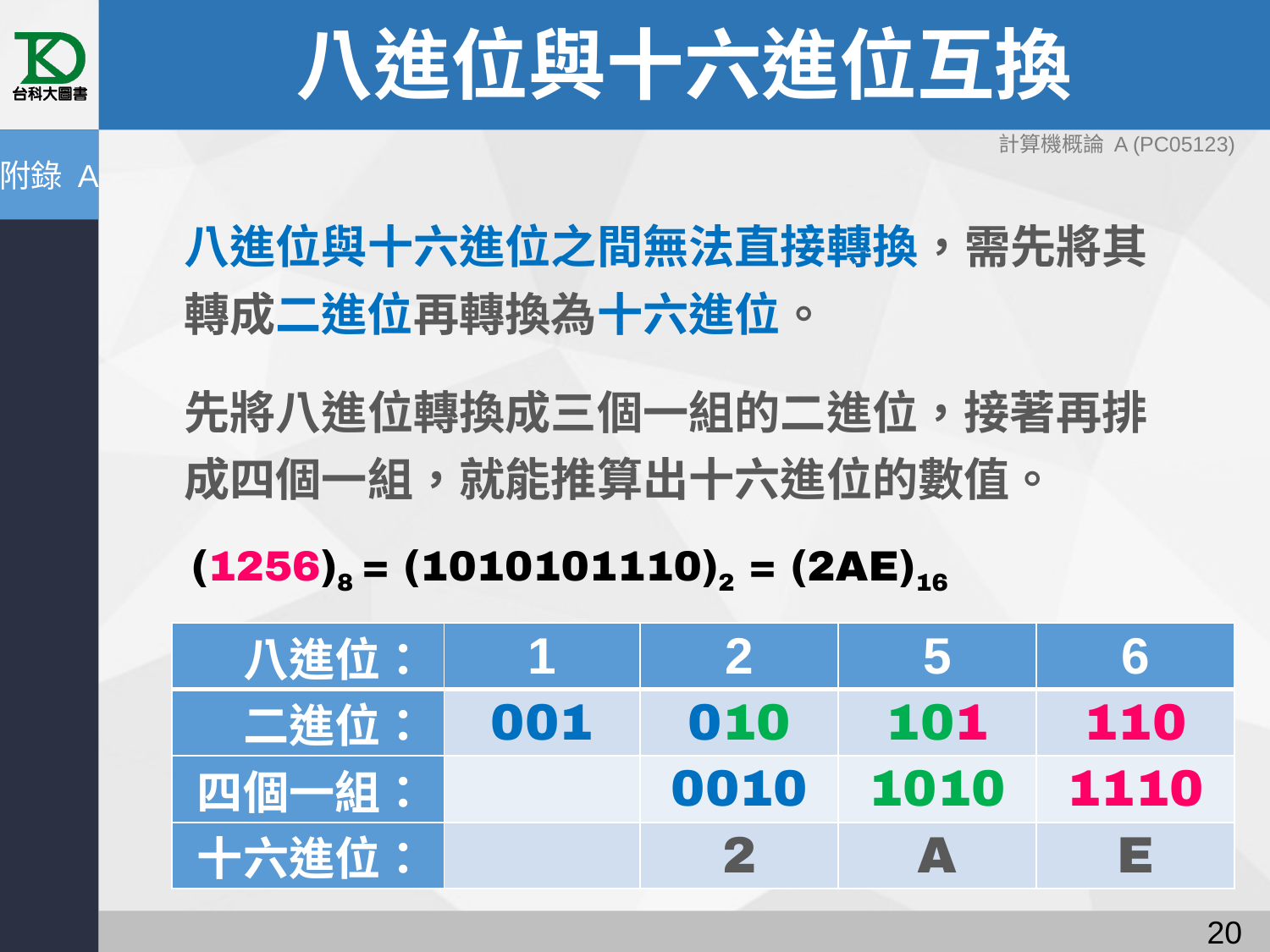

# 八進位與十六進位互換
計算機概論 A (PC05123)
附錄 A
八進位與十六進位之間無法直接轉換，需先將其轉成二進位再轉換為十六進位。
先將八進位轉換成三個一組的二進位，接著再排成四個一組，就能推算出十六進位的數值。
(1256)8 = (1010101110)2 = (2AE)16
| 八進位： | 1 | 2 | 5 | 6 |
| --- | --- | --- | --- | --- |
| 二進位： | 001 | 010 | 101 | 110 |
| 四個一組： |  | 0010 | 1010 | 1110 |
| 十六進位： |  | 2 | A | E |
20